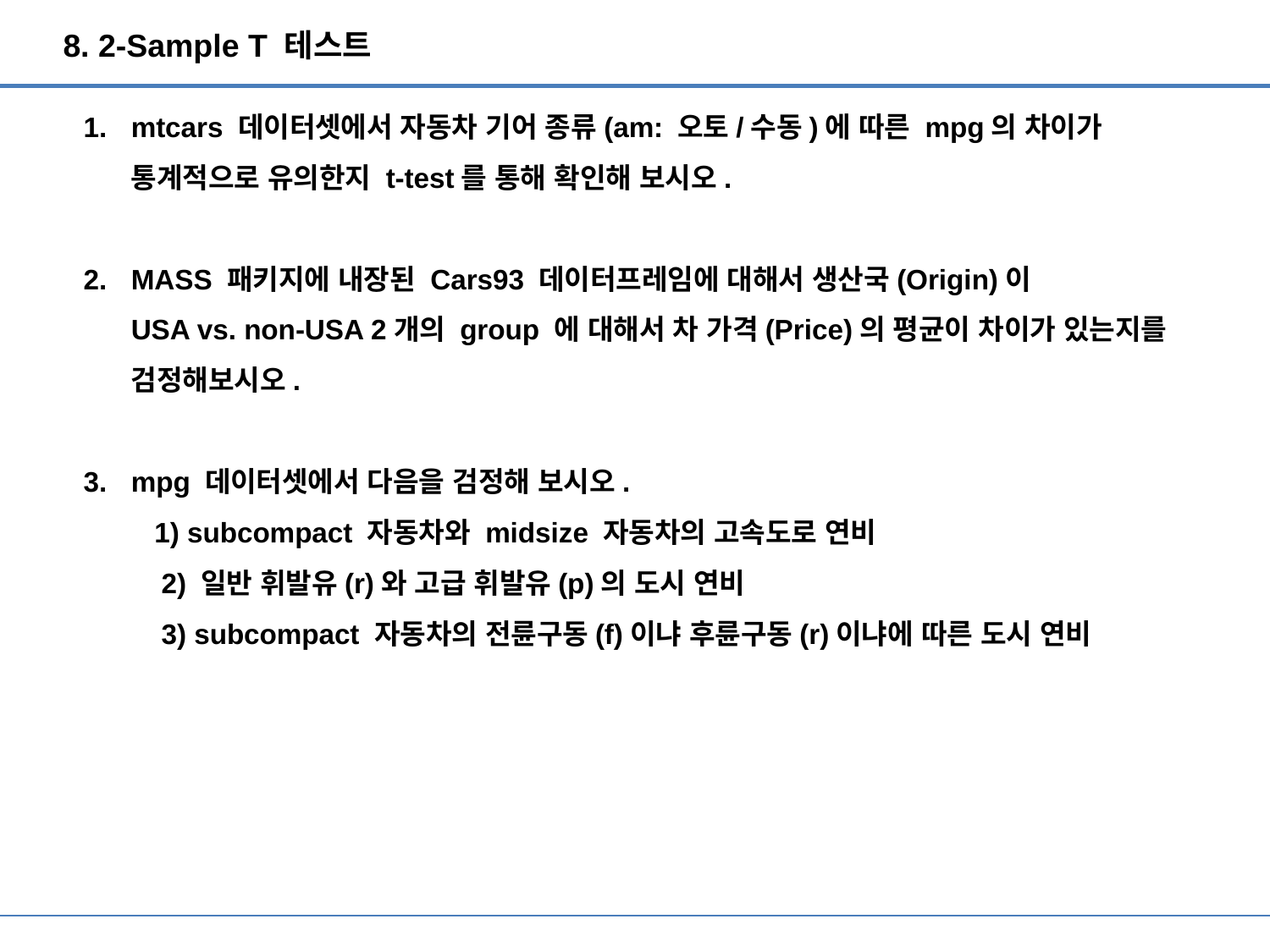

8. 2-Sample T 테스트
mtcars 데이터셋에서 자동차 기어 종류(am: 오토/수동)에 따른 mpg의 차이가
통계적으로 유의한지 t-test를 통해 확인해 보시오.

MASS 패키지에 내장된 Cars93 데이터프레임에 대해서 생산국(Origin)이
USA vs. non-USA 2개의 group 에 대해서 차 가격(Price)의 평균이 차이가 있는지를
검정해보시오.

mpg 데이터셋에서 다음을 검정해 보시오.
   1) subcompact 자동차와 midsize 자동차의 고속도로 연비
   2) 일반 휘발유(r)와 고급 휘발유(p)의 도시 연비
   3) subcompact 자동차의 전륜구동(f)이냐 후륜구동(r)이냐에 따른 도시 연비